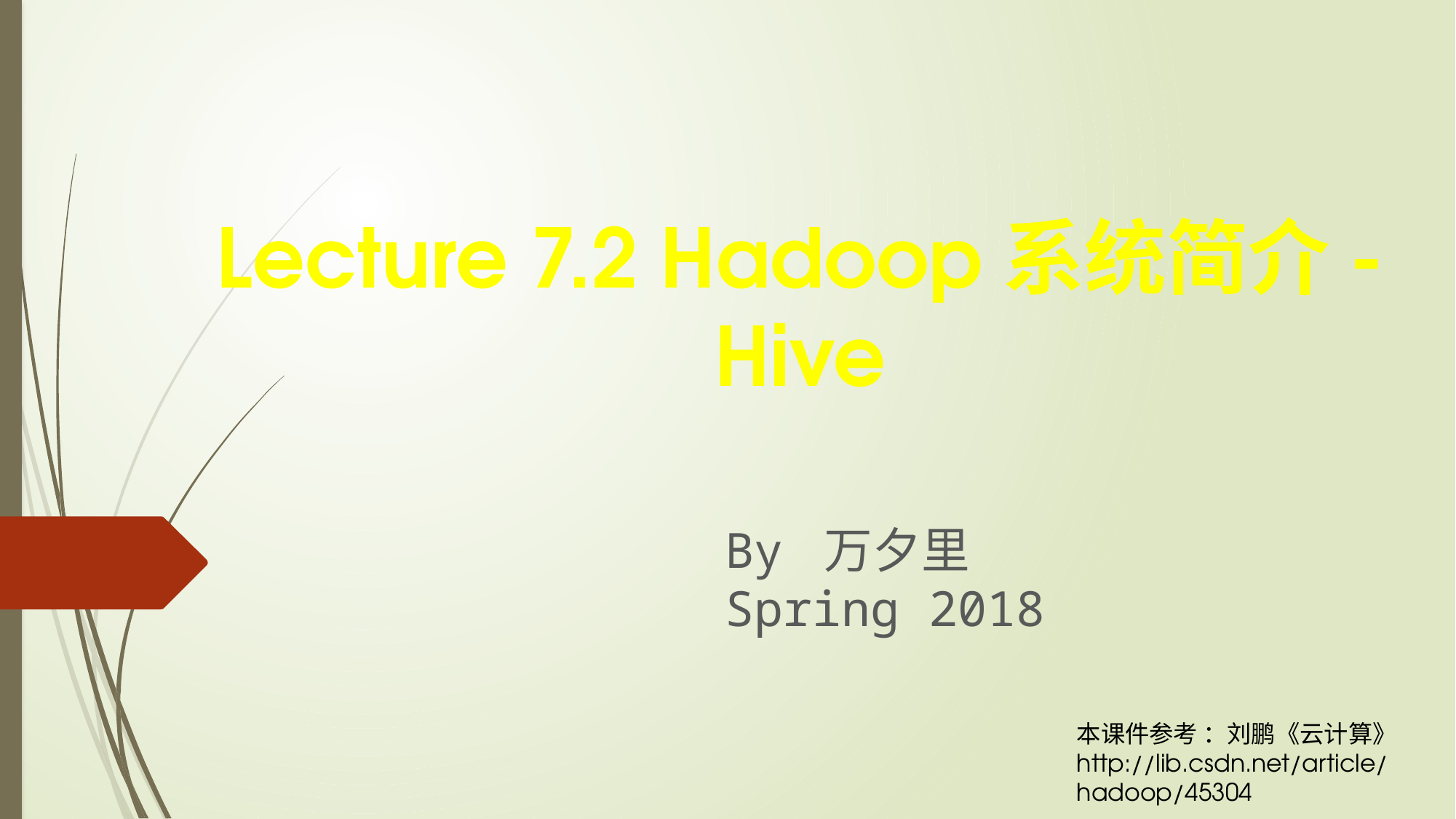

# Lecture 7.2 Hadoop系统简介-Hive
By 万夕里  Spring 2018
本课件参考 ：刘鹏《云计算》
http://lib.csdn.net/article/hadoop/45304